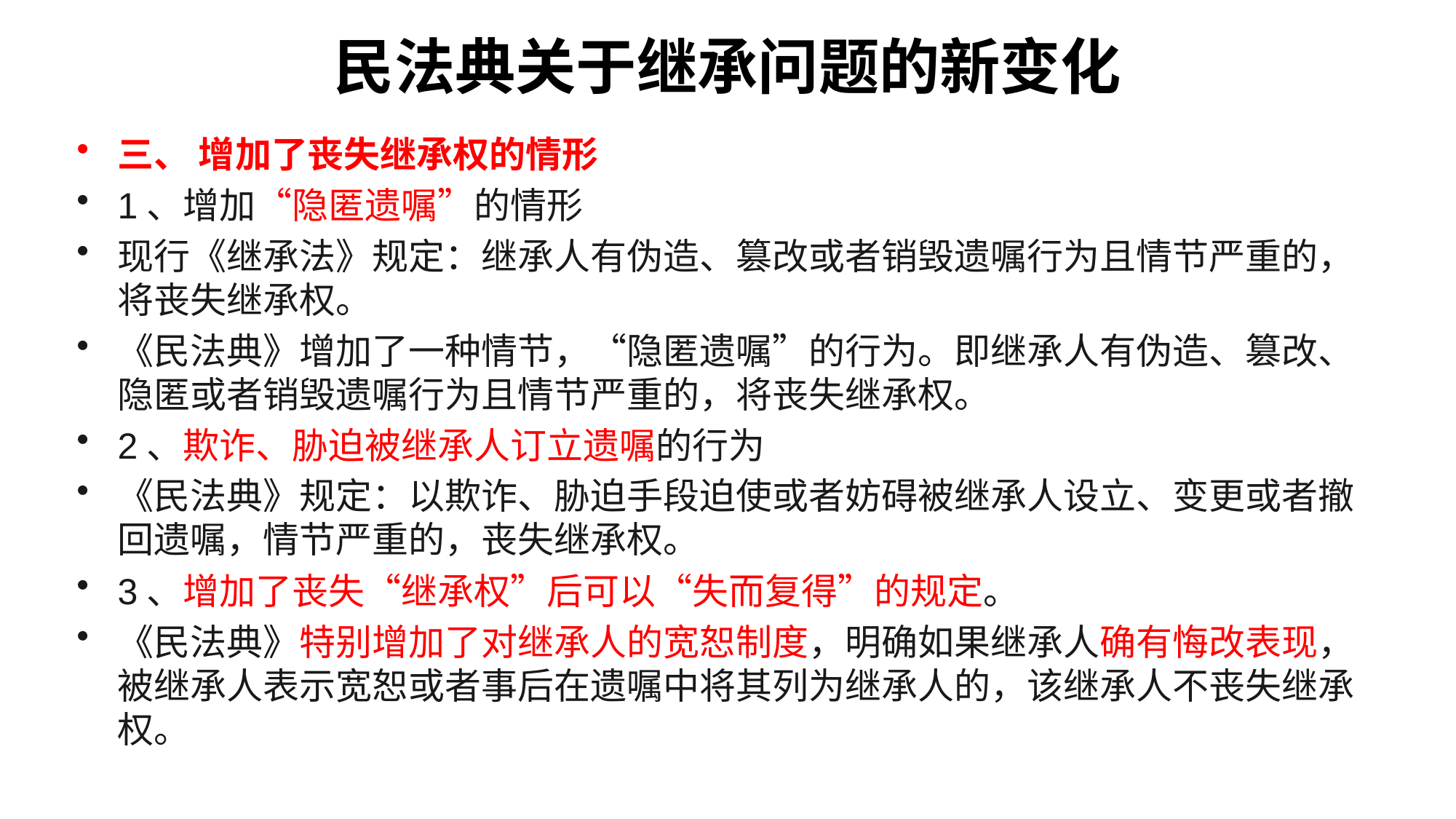

# 民法典关于继承问题的新变化
三、 增加了丧失继承权的情形
1、增加“隐匿遗嘱”的情形
现行《继承法》规定：继承人有伪造、篡改或者销毁遗嘱行为且情节严重的，将丧失继承权。
《民法典》增加了一种情节，“隐匿遗嘱”的行为。即继承人有伪造、篡改、隐匿或者销毁遗嘱行为且情节严重的，将丧失继承权。
2、欺诈、胁迫被继承人订立遗嘱的行为
《民法典》规定：以欺诈、胁迫手段迫使或者妨碍被继承人设立、变更或者撤回遗嘱，情节严重的，丧失继承权。
3、增加了丧失“继承权”后可以“失而复得”的规定。
《民法典》特别增加了对继承人的宽恕制度，明确如果继承人确有悔改表现，被继承人表示宽恕或者事后在遗嘱中将其列为继承人的，该继承人不丧失继承权。

第三点：酌情分得权适用标准降低

《继承法》中，适用酌情分得权的情况有两种：

1、对继承人以外的依靠被继承人扶养的缺乏劳动能力又没有生活来源的人

2、继承人以外的对被继承人扶养较多的人

后者没有变化，前者将条件中的“缺乏劳动能力又没有生活来源”去除了，只需满足“依靠被继承人扶养的人”即可。这项改动降低了酌情分得权适用的标准，增大了法官对于不同情况下的一个自由裁量权，也比较符合我国特色。

第四点：新增打印遗嘱

《民法典》中新增了两种新的遗嘱法定形式，打印遗嘱是其中的一种。

“ 打印遗嘱应当有两个以上见证人在场见证。遗嘱人和见证人应当在遗嘱每一页签名，注明年、月、日。”

这条算是本次修改中，最重要的几条之一了。在个人电脑普及后，打印遗嘱其实在实务中用的非常多。各地也存在不同的裁判标准。最明显的就是上海的自书遗嘱说和北京的代书遗嘱说了。这次将打印遗嘱纳入法定遗嘱形式，并明确了其有效要件。统一了裁判标准，对实际裁判还是很有帮助的。关于有效的打印遗嘱我之前写过一期专题文章，有兴趣的小伙伴可以看一下。

第五点：新增录像遗嘱

虽然和打印遗嘱一样属于新增加的遗嘱形式，但重要性其实远没有上面那条那么重要。主要是之前就有录音遗嘱，实务中也一般将录像遗嘱的有效形式照搬录音遗嘱。在这次的《民法典》中也可以看出，录像录音遗嘱是放一块的。形式要件也基本一样。只是明确了应当在内容中包含姓名、肖像、年月日。

第六点：删除了公证遗嘱效力最高

这条修改真是众望所归。首先公证遗嘱效力最高不符合法理。其次，做公证遗嘱的人太多，无论是更改还是撤回，都要排队。这一耽误就容易出事，没撤回人就去世了的例子有很多。这种情况下，公证遗嘱不但不能维护立遗嘱人的权益反而阻碍了真实意思。所以，这条的删除非常有必要。

第七点：增加了遗产管理人的制度

明确了遗产管理人的产生、职责、责任承担以及收取报酬的合理性。这条其实对于普通人来说意义不大。但对于我们律师而言，算是业务正名化。但规定的略微简略了些，这个也需要等待后续司法解释进一步完善。和大家关系不大，这边就不再赘述了。

第八点：扩大了遗赠抚养人的范围

《继承法》中，只写了可以与“集体所有制组织”签订遗赠抚养协议。这个从某些方面而言大大限制了被继承人的自主选择权。当然在之前的裁判实务中，一般还是都认可其他人或组织签订遗赠抚养协议的有效性。现在算是名正言顺了。

第九点：无人继承收归国有的遗产用于公益事业

《继承法》中也有无人继承的遗产收归国有。《民法典》增加了这部分遗产的最终用途是用于公益事业，给相关行政部门明确了方向